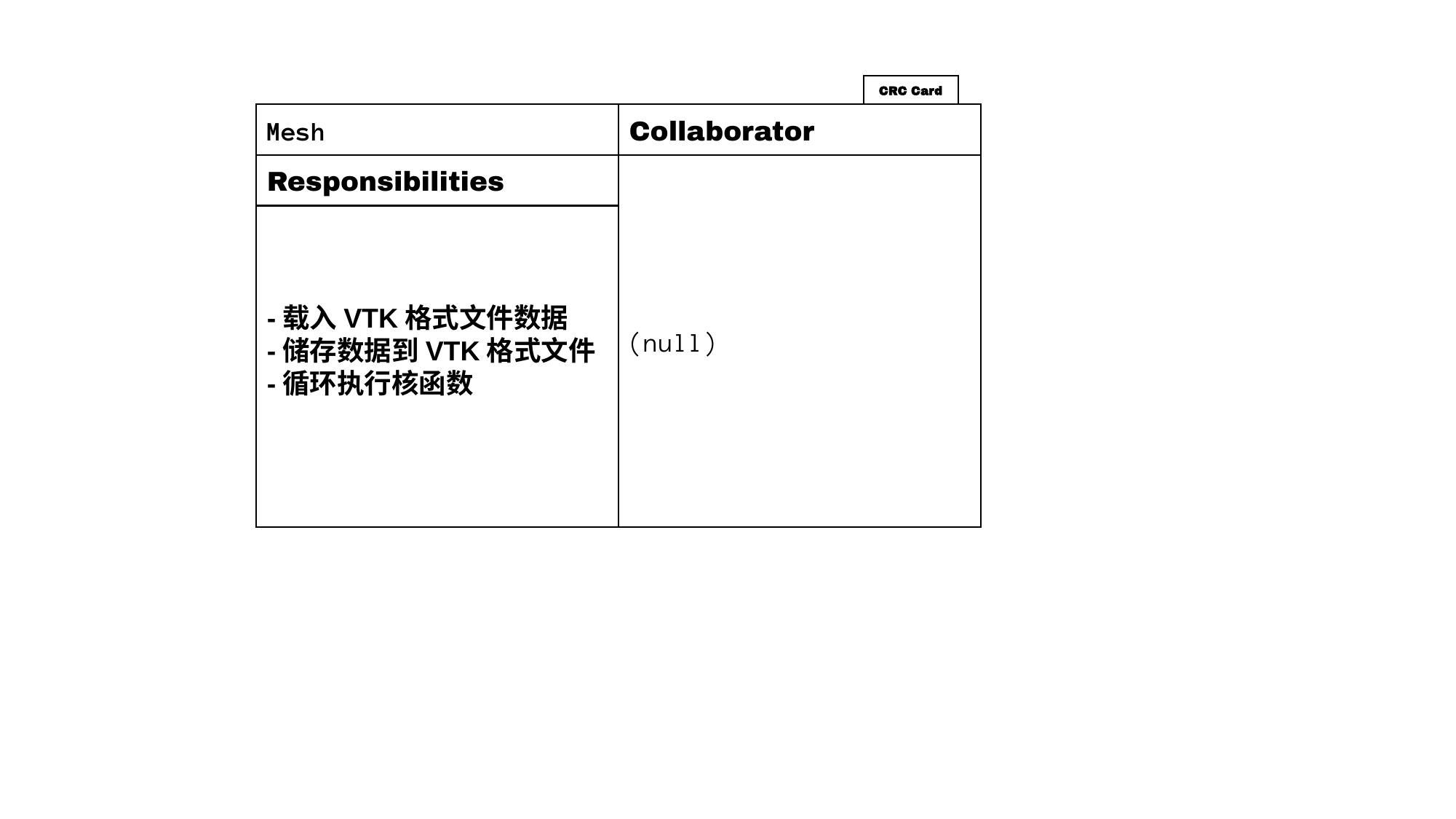

CRC Card
Mesh
Collaborator
Responsibilities
(null)
-载入VTK格式文件数据
-储存数据到VTK格式文件
-循环执行核函数